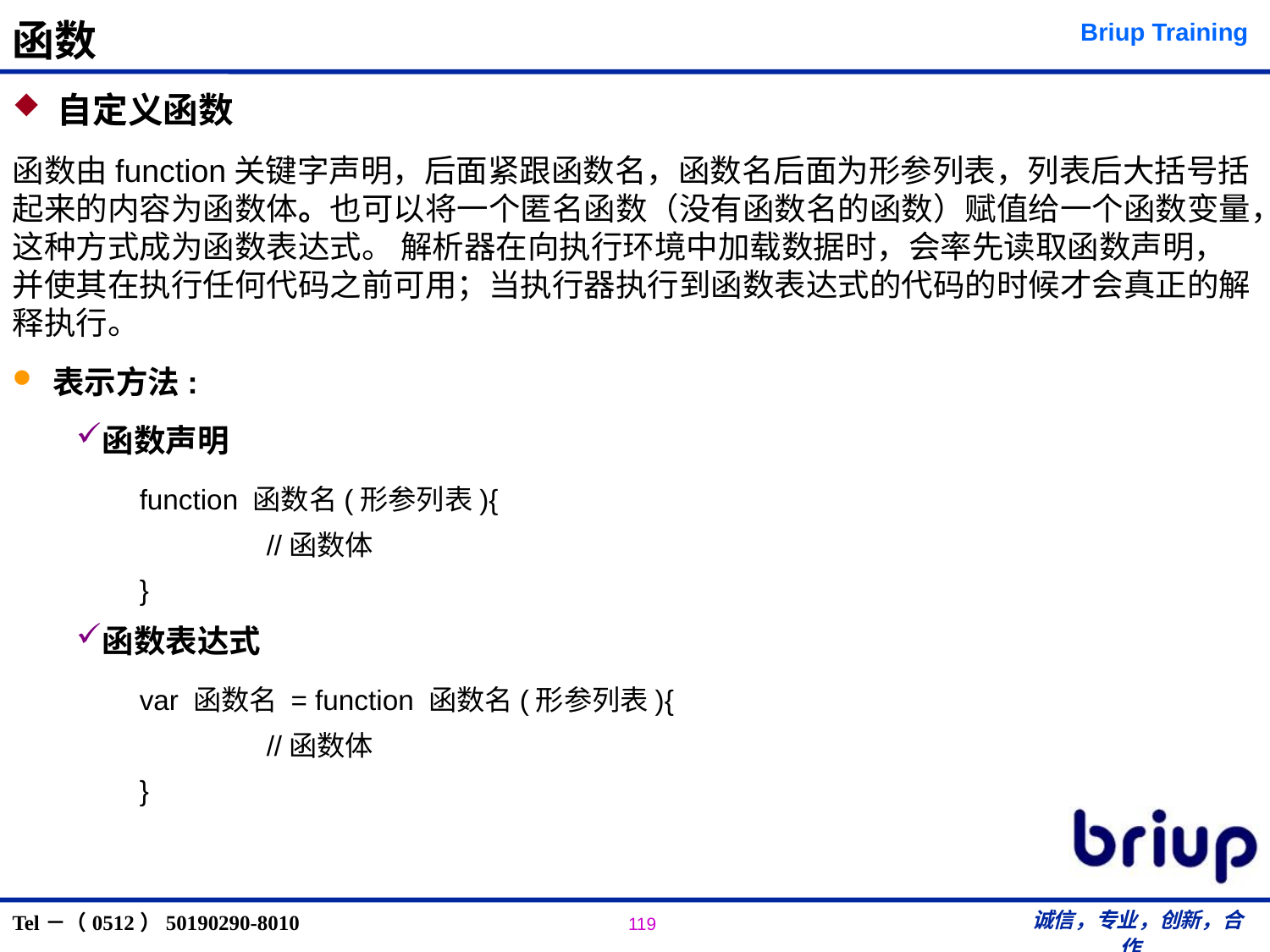

# 函数
 自定义函数
函数由function关键字声明，后面紧跟函数名，函数名后面为形参列表，列表后大括号括起来的内容为函数体。也可以将一个匿名函数（没有函数名的函数）赋值给一个函数变量，这种方式成为函数表达式。 解析器在向执行环境中加载数据时，会率先读取函数声明，并使其在执行任何代码之前可用；当执行器执行到函数表达式的代码的时候才会真正的解释执行。
 表示方法:
函数声明
	function 函数名(形参列表){
		//函数体
	}
函数表达式
	var 函数名 = function 函数名(形参列表){
		//函数体
	}